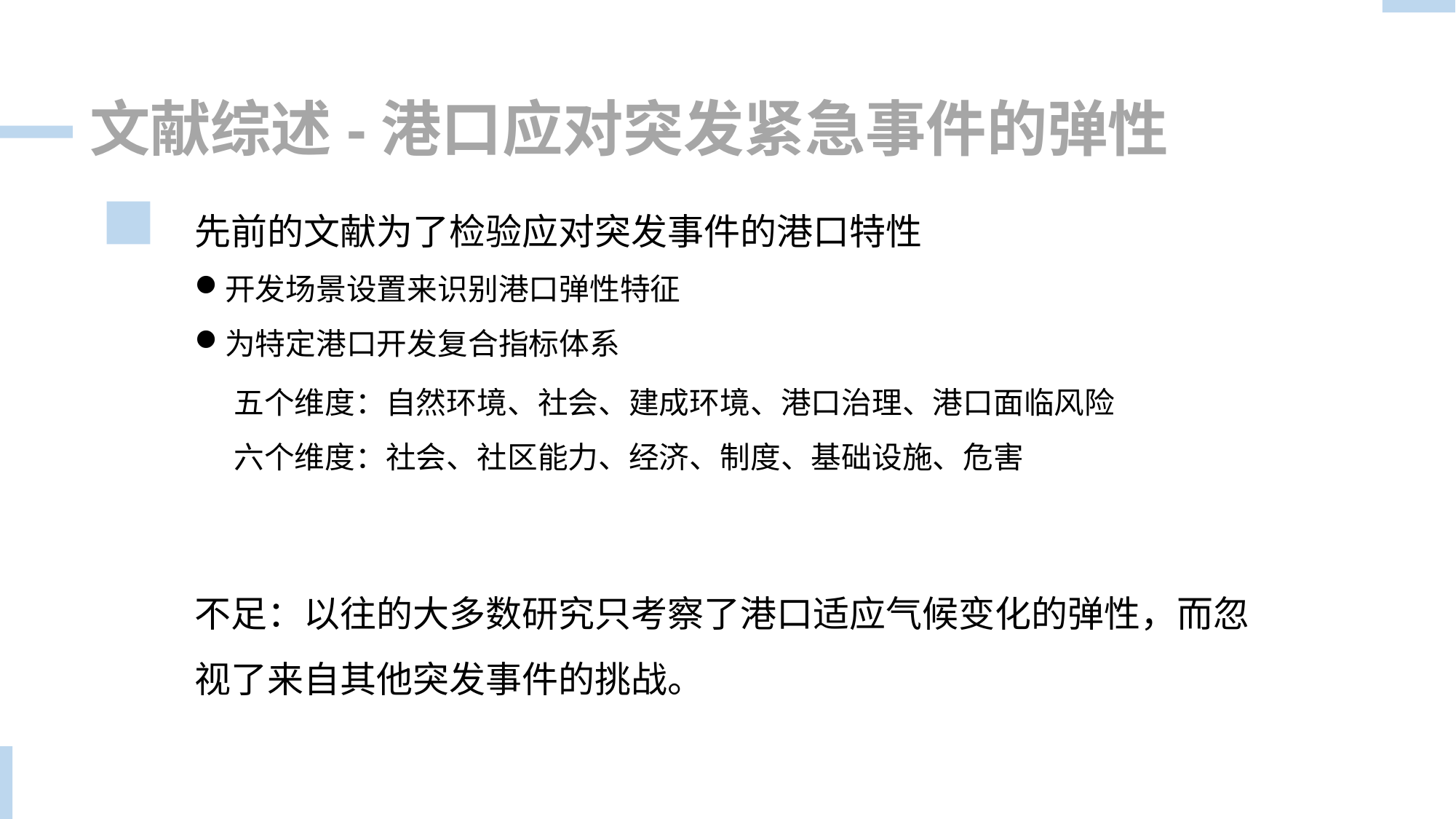

文献综述-港口应对突发紧急事件的弹性
先前的文献为了检验应对突发事件的港口特性
开发场景设置来识别港口弹性特征
为特定港口开发复合指标体系

 五个维度：自然环境、社会、建成环境、港口治理、港口面临风险
 六个维度：社会、社区能力、经济、制度、基础设施、危害
不足：以往的大多数研究只考察了港口适应气候变化的弹性，而忽视了来自其他突发事件的挑战。